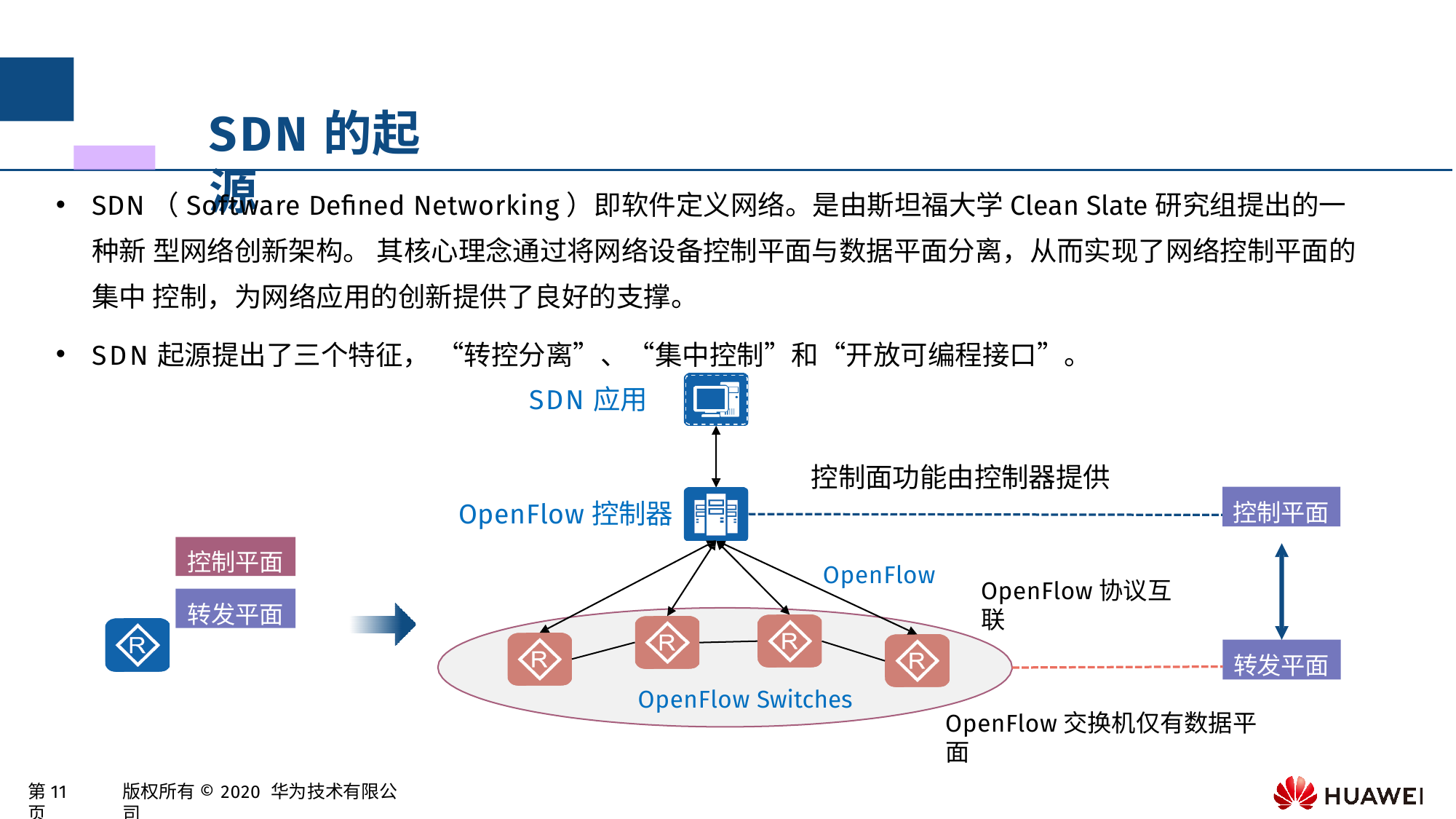

# SDN的起源

SDN（Software Defined Networking）即软件定义网络。是由斯坦福大学Clean Slate研究组提出的一种新 型网络创新架构。 其核心理念通过将网络设备控制平面与数据平面分离，从而实现了网络控制平面的集中 控制，为网络应用的创新提供了良好的支撑。
SDN起源提出了三个特征， “转控分离”、“集中控制”和“开放可编程接口”。

	控制平面

SDN应用

控制面功能由控制器提供
控制平面

OpenFlow控制器

控制平面

OpenFlow
OpenFlow协议互联
转发平面

转发平面

OpenFlow Switches
OpenFlow交换机仅有数据平面
第11页
版权所有© 2020 华为技术有限公司